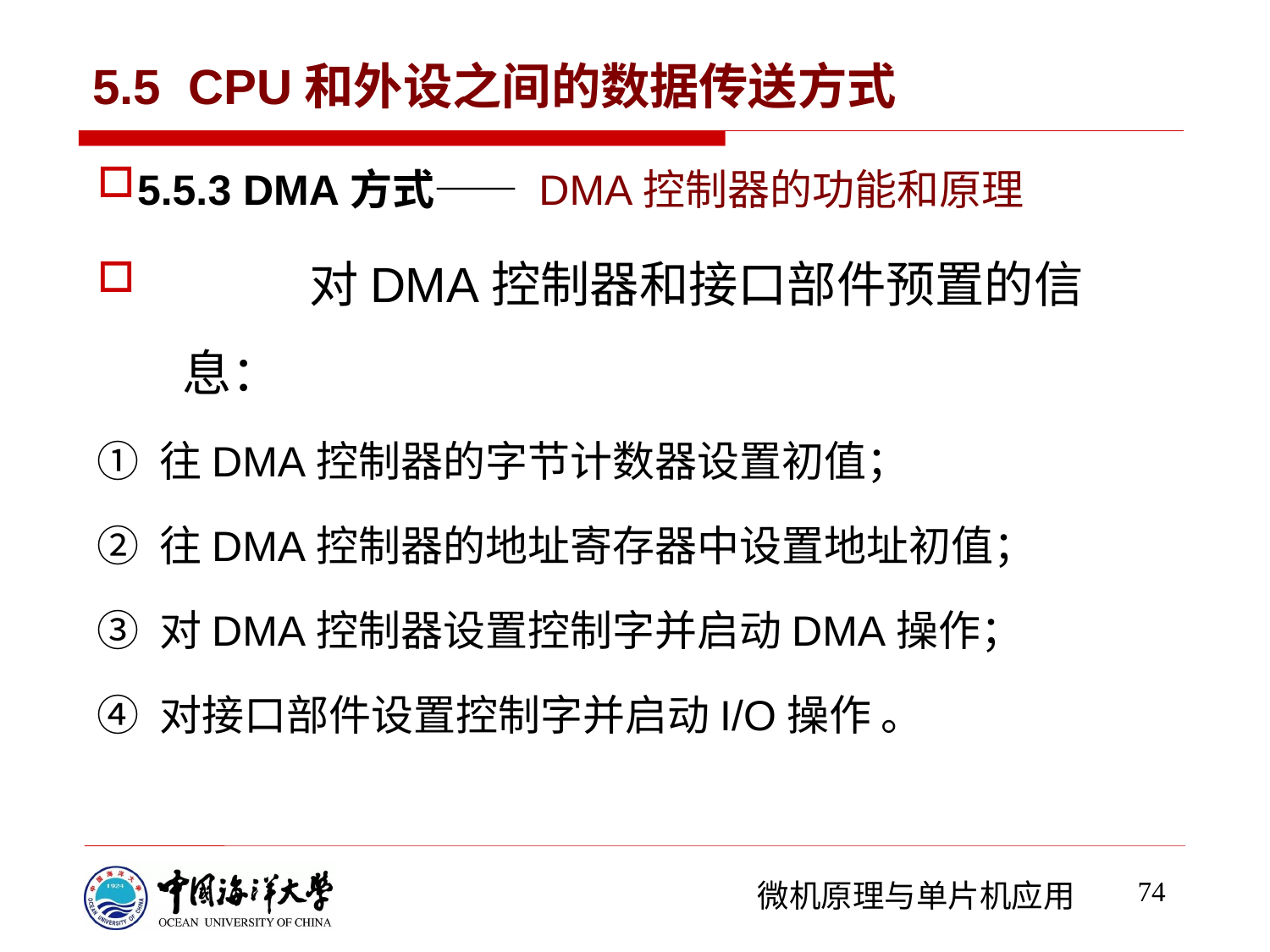

# 5.5  CPU和外设之间的数据传送方式
5.5.3 DMA方式—— DMA控制器的功能和原理
	对DMA控制器和接口部件预置的信息：
① 往DMA控制器的字节计数器设置初值；
② 往DMA控制器的地址寄存器中设置地址初值；
③ 对DMA控制器设置控制字并启动DMA操作；
④ 对接口部件设置控制字并启动I/O操作 。

74